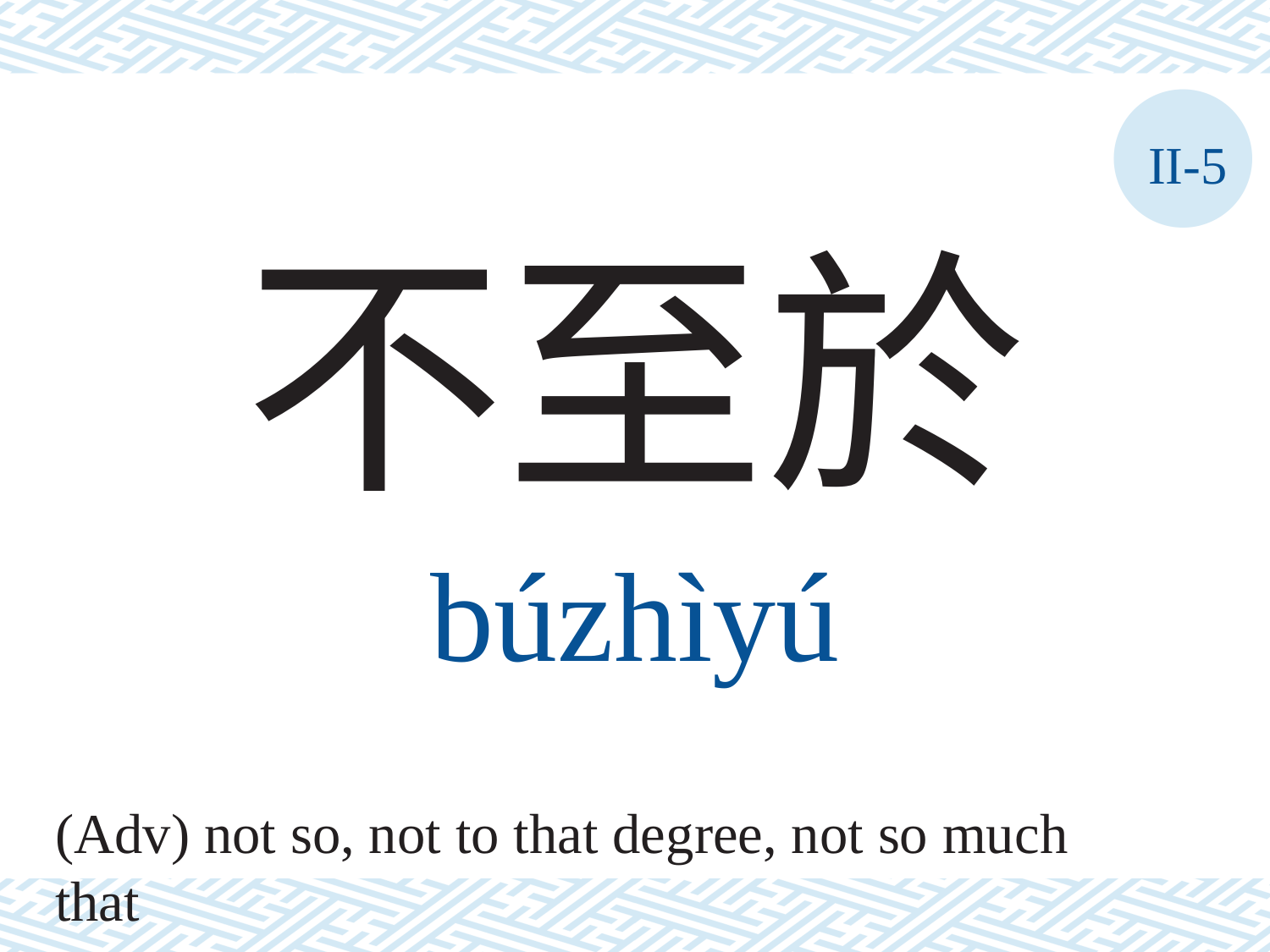

II-5
不至於
búzhìyú
(Adv) not so, not to that degree, not so much that